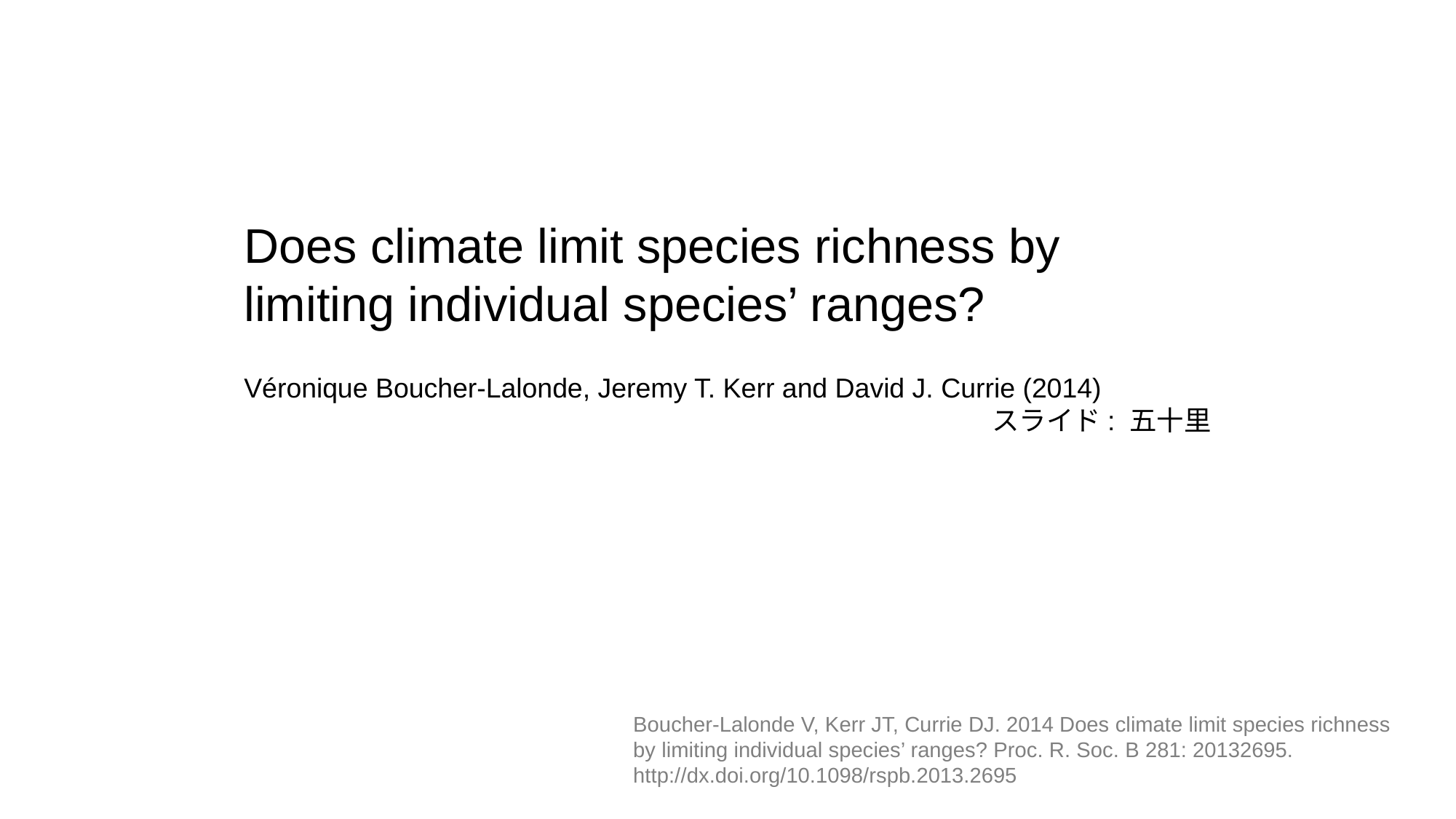

Does climate limit species richness by limiting individual species’ ranges?
Véronique Boucher-Lalonde, Jeremy T. Kerr and David J. Currie (2014)
スライド: 五十里
Boucher-Lalonde V, Kerr JT, Currie DJ. 2014 Does climate limit species richness by limiting individual species’ ranges? Proc. R. Soc. B 281: 20132695. http://dx.doi.org/10.1098/rspb.2013.2695